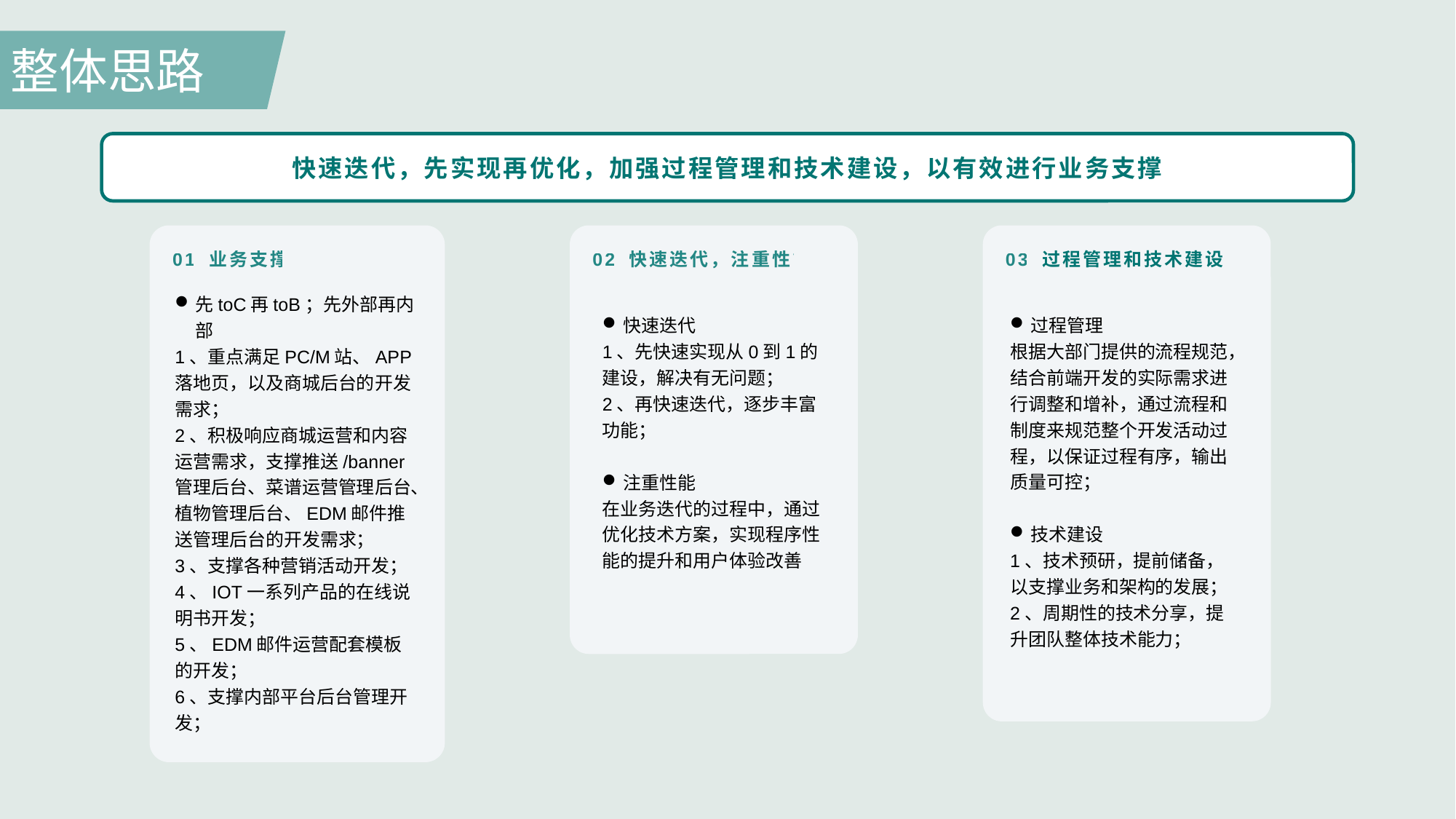

整体思路
快速迭代，先实现再优化，加强过程管理和技术建设，以有效进行业务支撑
01 业务支撑

先toC再toB；先外部再内部
1、重点满足PC/M站、APP落地页，以及商城后台的开发需求；
2、积极响应商城运营和内容运营需求，支撑推送/banner管理后台、菜谱运营管理后台、植物管理后台、EDM邮件推送管理后台的开发需求；
3、支撑各种营销活动开发；
4、IOT一系列产品的在线说明书开发；
5、EDM邮件运营配套模板的开发；
6、支撑内部平台后台管理开发；

02 快速迭代，注重性能

快速迭代
1、先快速实现从0到1的建设，解决有无问题；
2、再快速迭代，逐步丰富功能；

注重性能
在业务迭代的过程中，通过优化技术方案，实现程序性能的提升和用户体验改善
03 过程管理和技术建设

过程管理
根据大部门提供的流程规范，结合前端开发的实际需求进行调整和增补，通过流程和制度来规范整个开发活动过程，以保证过程有序，输出质量可控；

技术建设
1、技术预研，提前储备，以支撑业务和架构的发展；
2、周期性的技术分享，提升团队整体技术能力；